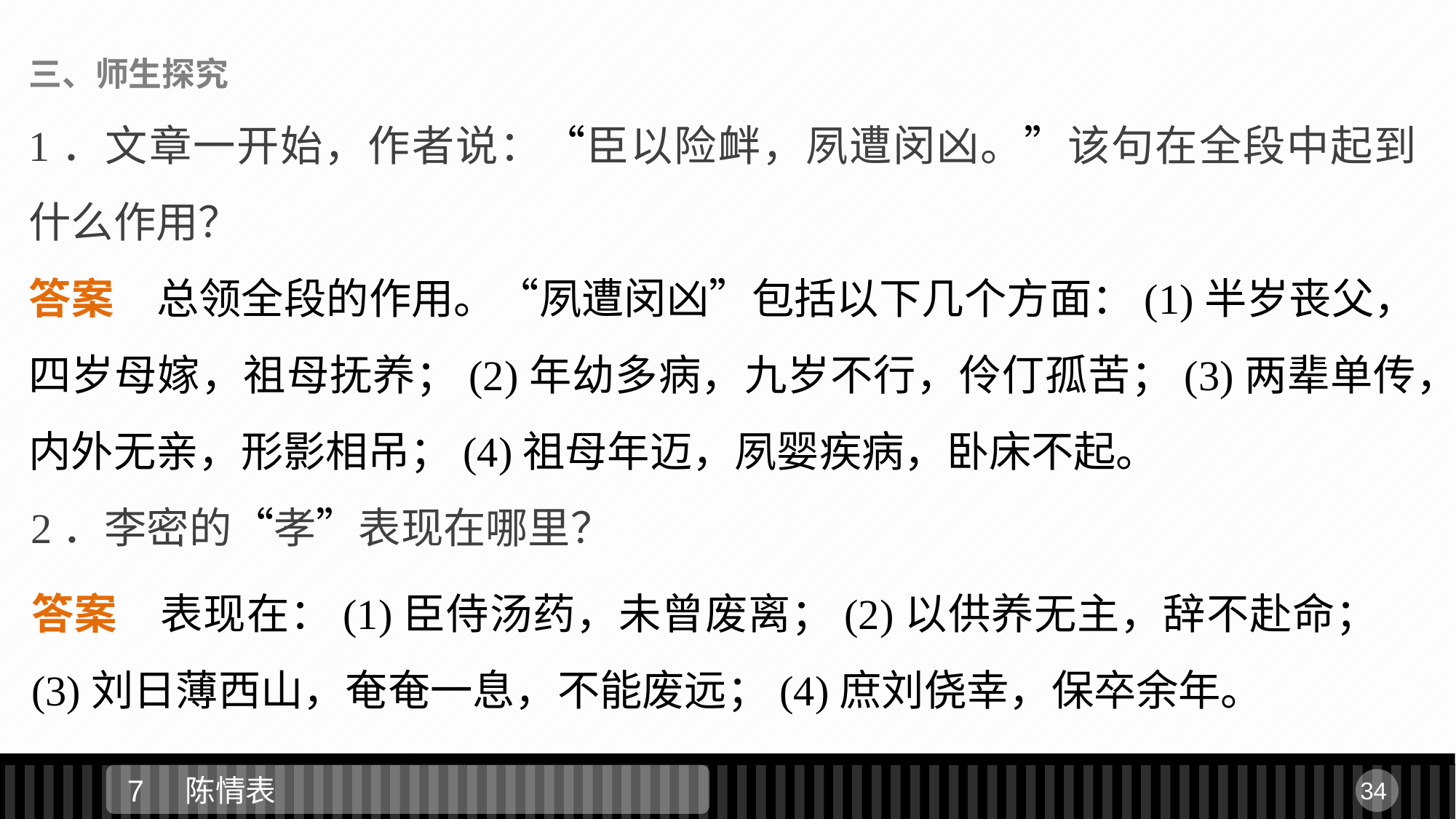

三、师生探究
1．文章一开始，作者说：“臣以险衅，夙遭闵凶。”该句在全段中起到什么作用？
答案　总领全段的作用。“夙遭闵凶”包括以下几个方面：(1)半岁丧父，四岁母嫁，祖母抚养；(2)年幼多病，九岁不行，伶仃孤苦；(3)两辈单传，内外无亲，形影相吊；(4)祖母年迈，夙婴疾病，卧床不起。
2．李密的“孝”表现在哪里？
答案　表现在：(1)臣侍汤药，未曾废离；(2)以供养无主，辞不赴命；(3)刘日薄西山，奄奄一息，不能废远；(4)庶刘侥幸，保卒余年。